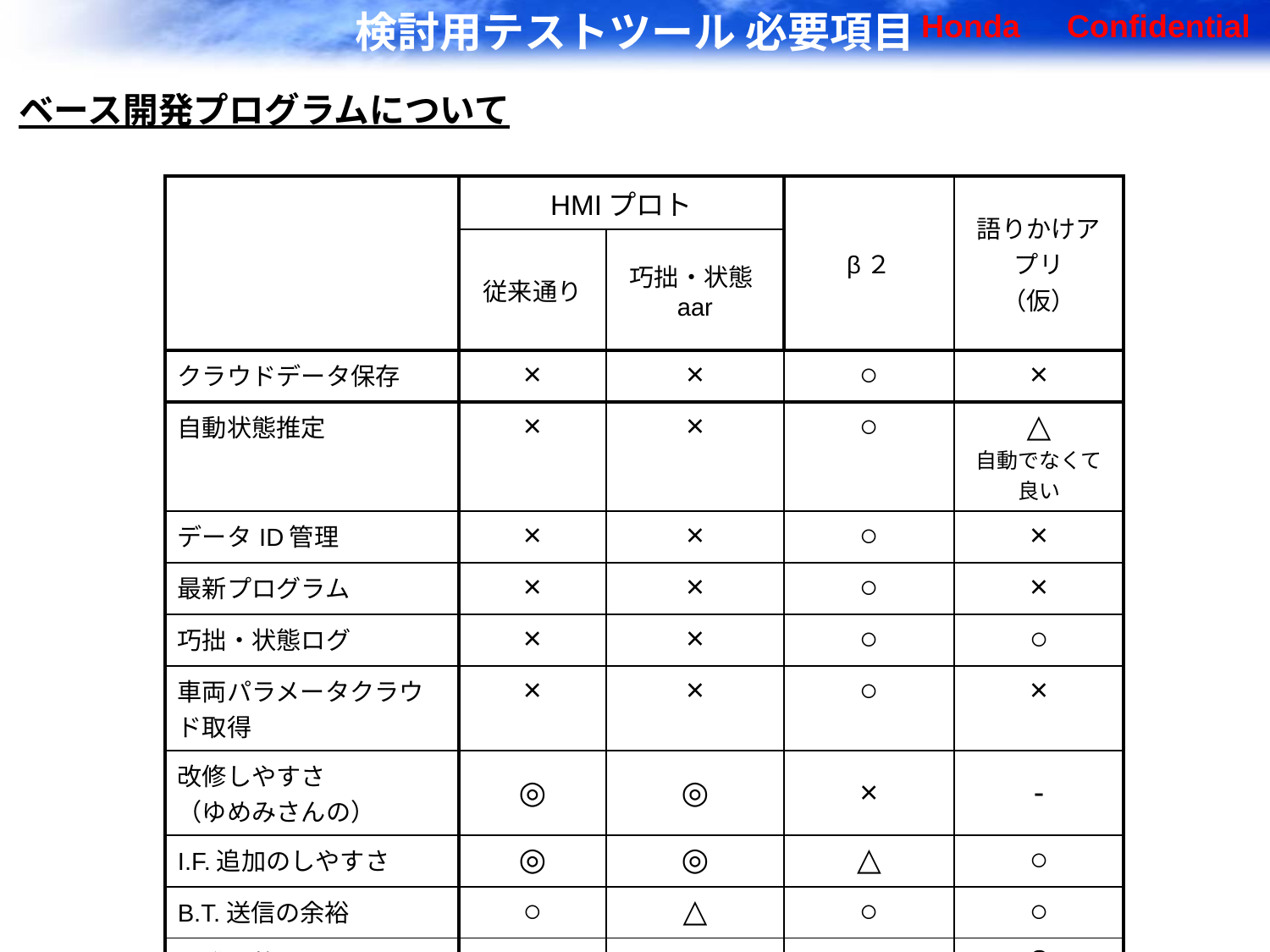

検討用テストツール 必要項目
ベース開発プログラムについて
|  | HMIプロト |  | β２ | 語りかけアプリ （仮） |
| --- | --- | --- | --- | --- |
|  | 従来通り | 巧拙・状態aar |  |  |
| クラウドデータ保存 | × | × | ○ | × |
| 自動状態推定 | × | × | ○ | △ 自動でなくて良い |
| データID管理 | × | × | ○ | × |
| 最新プログラム | × | × | ○ | × |
| 巧拙・状態ログ | × | × | ○ | ○ |
| 車両パラメータクラウド取得 | × | × | ○ | × |
| 改修しやすさ （ゆめみさんの） | ◎ | ◎ | × | - |
| I.F.追加のしやすさ | ◎ | ◎ | △ | ○ |
| B.T.送信の余裕 | ○ | △ | ○ | ○ |
| 開発工数 | ？ | ？ | ？ | ? |